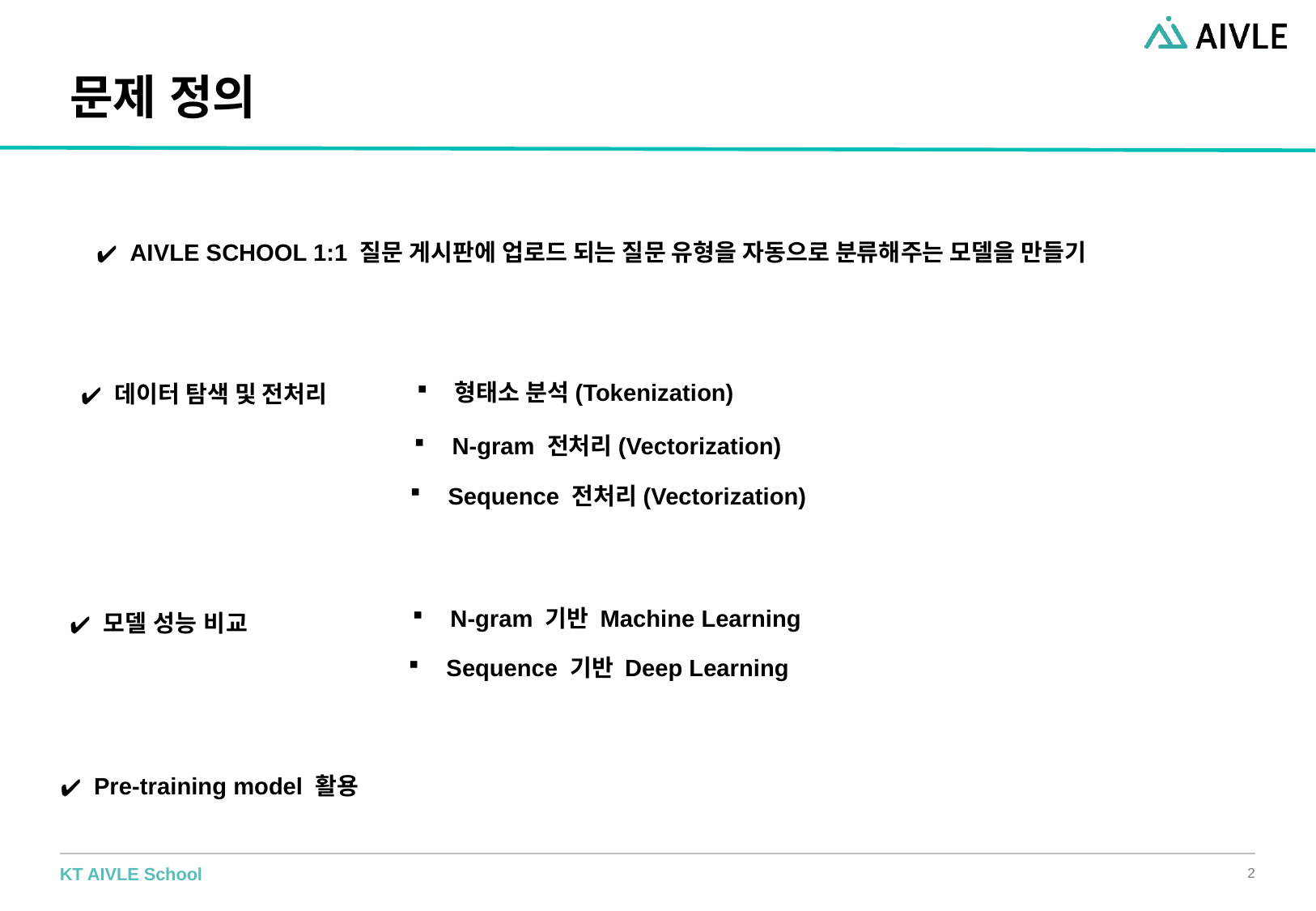

# 문제 정의
AIVLE SCHOOL 1:1 질문 게시판에 업로드 되는 질문 유형을 자동으로 분류해주는 모델을 만들기
형태소 분석(Tokenization)
데이터 탐색 및 전처리
N-gram 전처리(Vectorization)

Sequence 전처리(Vectorization)
N-gram 기반 Machine Learning
모델 성능 비교
Sequence 기반 Deep Learning

Pre-training model 활용